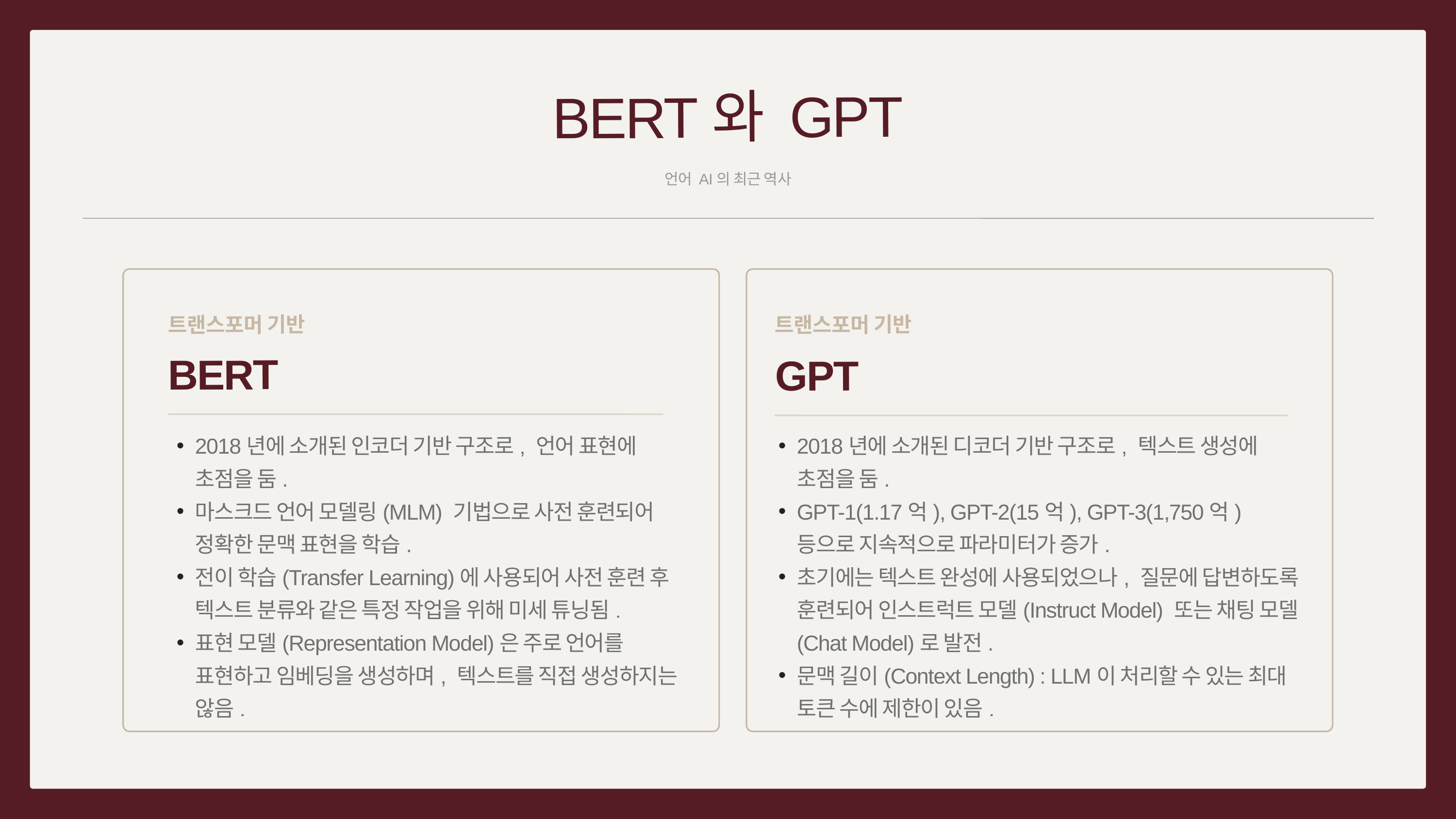

BERT와 GPT
언어 AI의 최근 역사

트랜스포머 기반
트랜스포머 기반
BERT
GPT

2018년에 소개된 인코더 기반 구조로, 언어 표현에 초점을 둠.
마스크드 언어 모델링(MLM) 기법으로 사전 훈련되어 정확한 문맥 표현을 학습.
전이 학습(Transfer Learning)에 사용되어 사전 훈련 후 텍스트 분류와 같은 특정 작업을 위해 미세 튜닝됨.
표현 모델(Representation Model)은 주로 언어를 표현하고 임베딩을 생성하며, 텍스트를 직접 생성하지는 않음.
2018년에 소개된 디코더 기반 구조로, 텍스트 생성에 초점을 둠.
GPT-1(1.17억), GPT-2(15억), GPT-3(1,750억) 등으로 지속적으로 파라미터가 증가.
초기에는 텍스트 완성에 사용되었으나, 질문에 답변하도록 훈련되어 인스트럭트 모델(Instruct Model) 또는 채팅 모델(Chat Model)로 발전.
문맥 길이(Context Length) : LLM이 처리할 수 있는 최대 토큰 수에 제한이 있음.